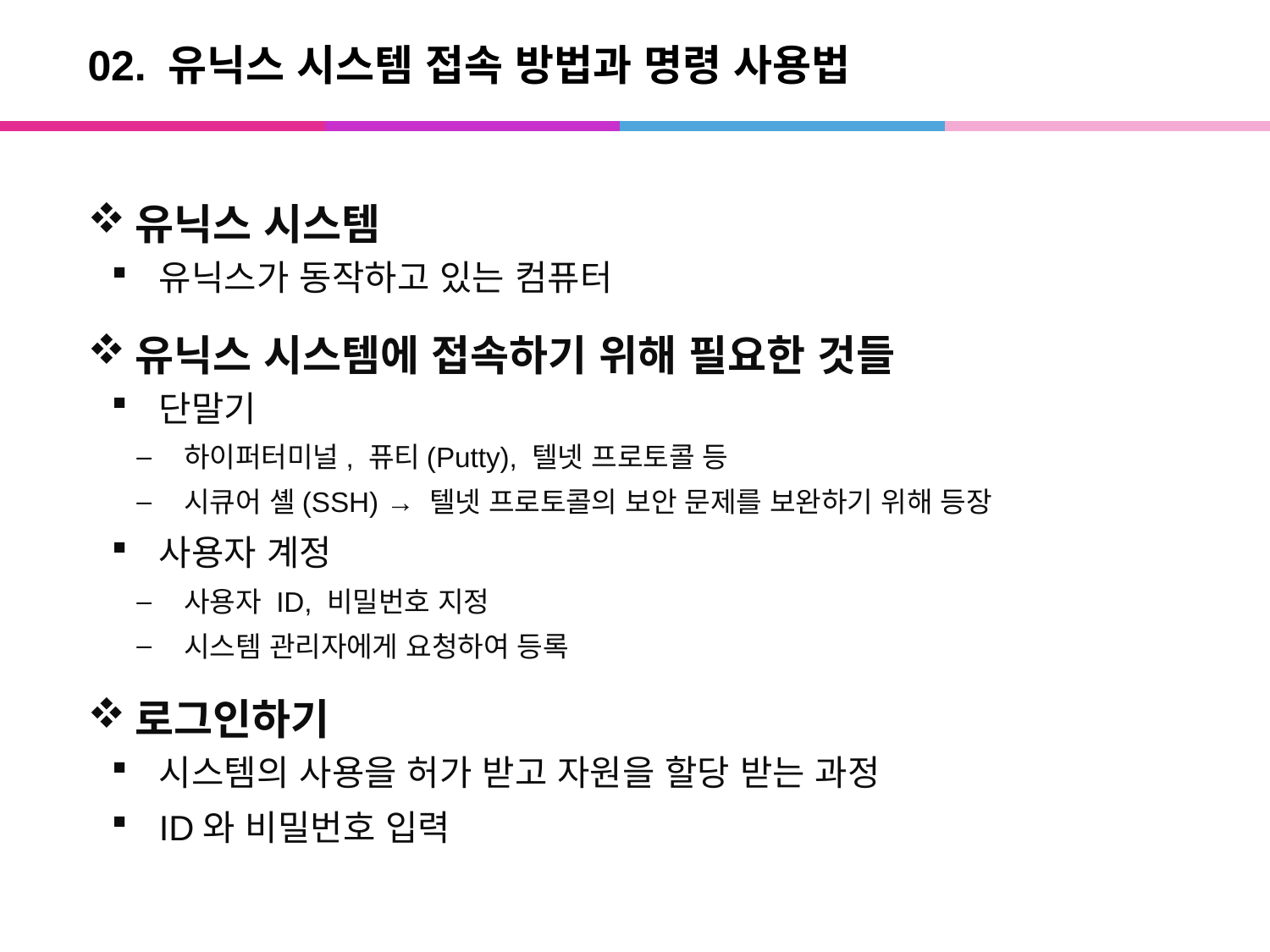

# 02. 유닉스 시스템 접속 방법과 명령 사용법
유닉스 시스템
유닉스가 동작하고 있는 컴퓨터
유닉스 시스템에 접속하기 위해 필요한 것들
단말기
하이퍼터미널, 퓨티(Putty), 텔넷 프로토콜 등
시큐어 셸(SSH) → 텔넷 프로토콜의 보안 문제를 보완하기 위해 등장
사용자 계정
사용자 ID, 비밀번호 지정
시스템 관리자에게 요청하여 등록
로그인하기
시스템의 사용을 허가 받고 자원을 할당 받는 과정
ID와 비밀번호 입력